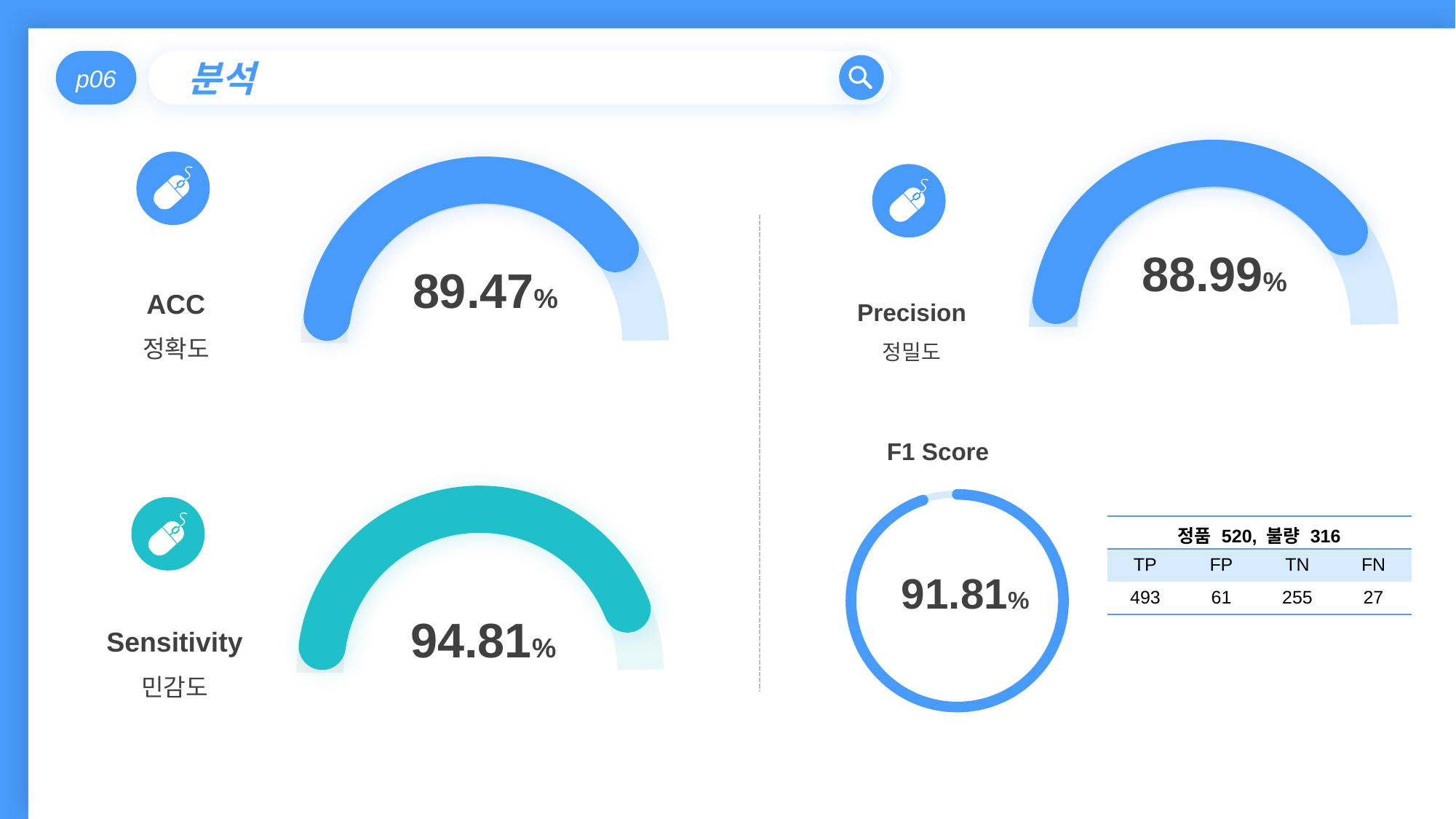

p06
분석

88.99%
89.47%
ACC
정확도
Precision
정밀도
F1 Score

| 정품 520, 불량 316 |  |  |  |
| --- | --- | --- | --- |
| TP | FP | TN | FN |
| 493 | 61 | 255 | 27 |
91.81%
94.81%
Sensitivity
민감도